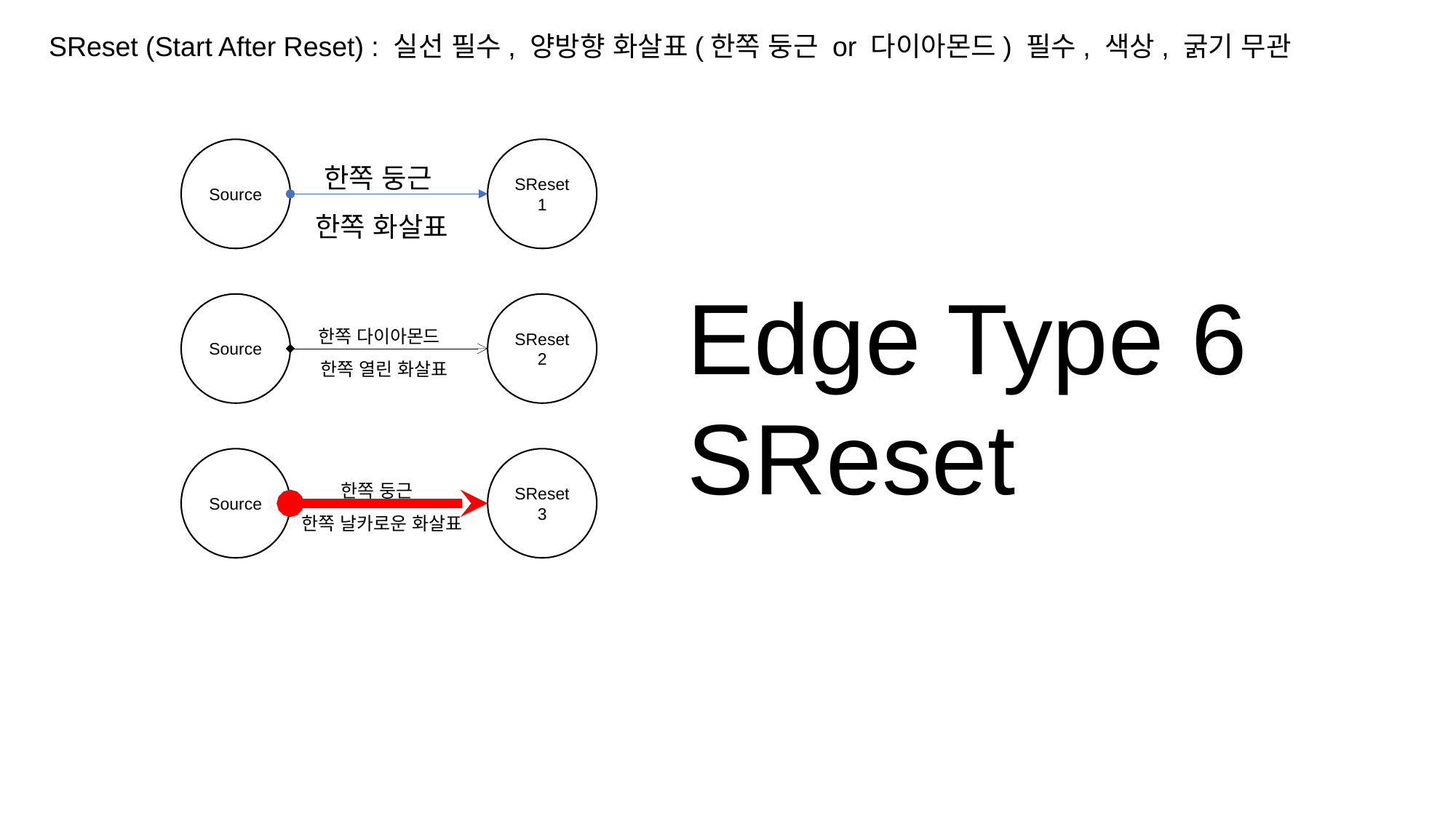

SReset (Start After Reset) : 실선 필수, 양방향 화살표(한쪽 둥근 or 다이아몬드) 필수, 색상, 굵기 무관
한쪽 둥근
한쪽 화살표
Source
SReset1
Edge Type 6
SReset
Source
SReset2
한쪽 다이아몬드
한쪽 열린 화살표
Source
SReset3
한쪽 둥근
한쪽 날카로운 화살표